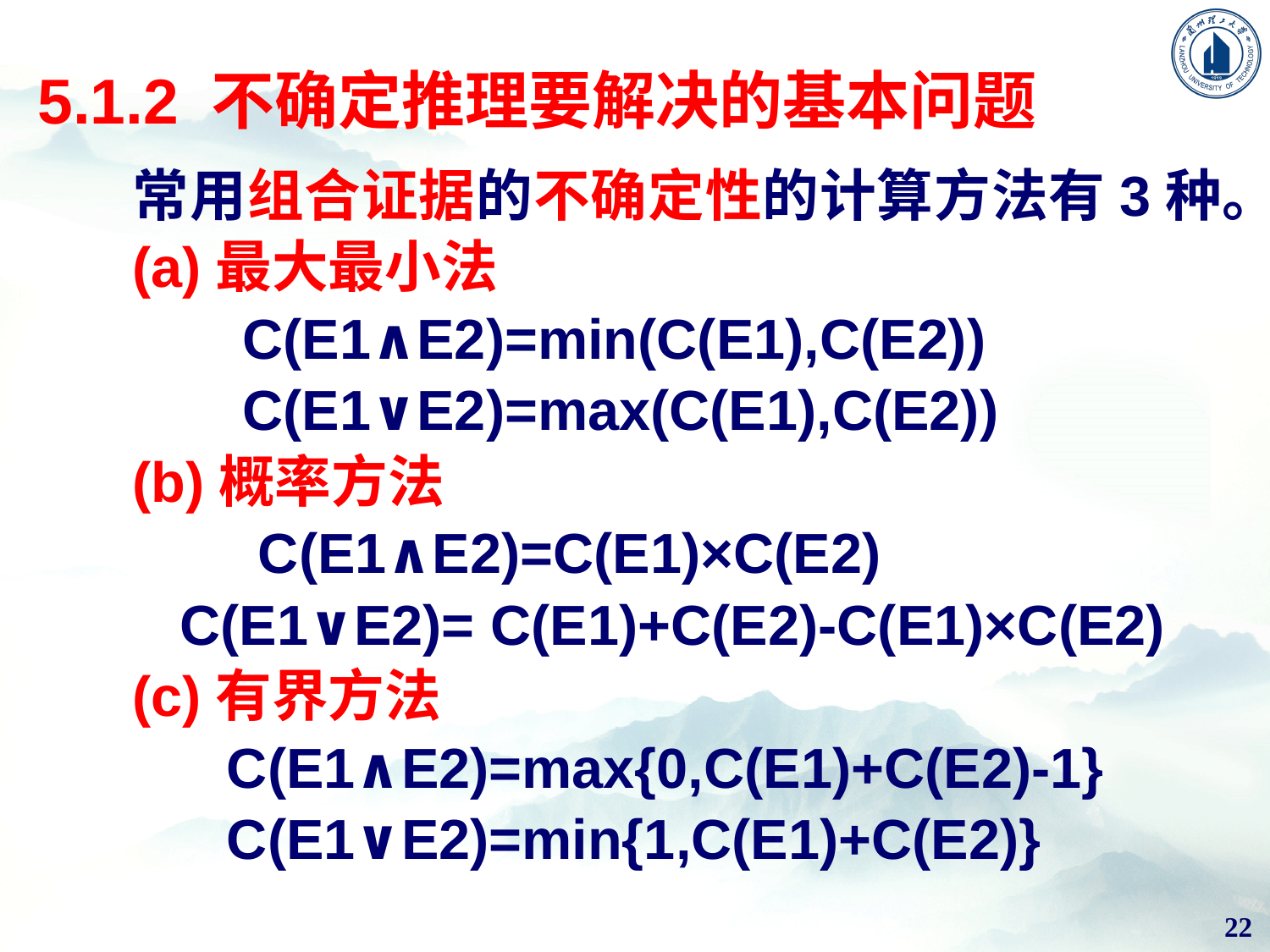

5.1.2 不确定推理要解决的基本问题
常用组合证据的不确定性的计算方法有3种。
(a)最大最小法
       C(E1∧E2)=min(C(E1),C(E2))
       C(E1∨E2)=max(C(E1),C(E2))
(b)概率方法
        C(E1∧E2)=C(E1)×C(E2)
   C(E1∨E2)= C(E1)+C(E2)-C(E1)×C(E2)
(c)有界方法
      C(E1∧E2)=max{0,C(E1)+C(E2)-1}
      C(E1∨E2)=min{1,C(E1)+C(E2)}
22